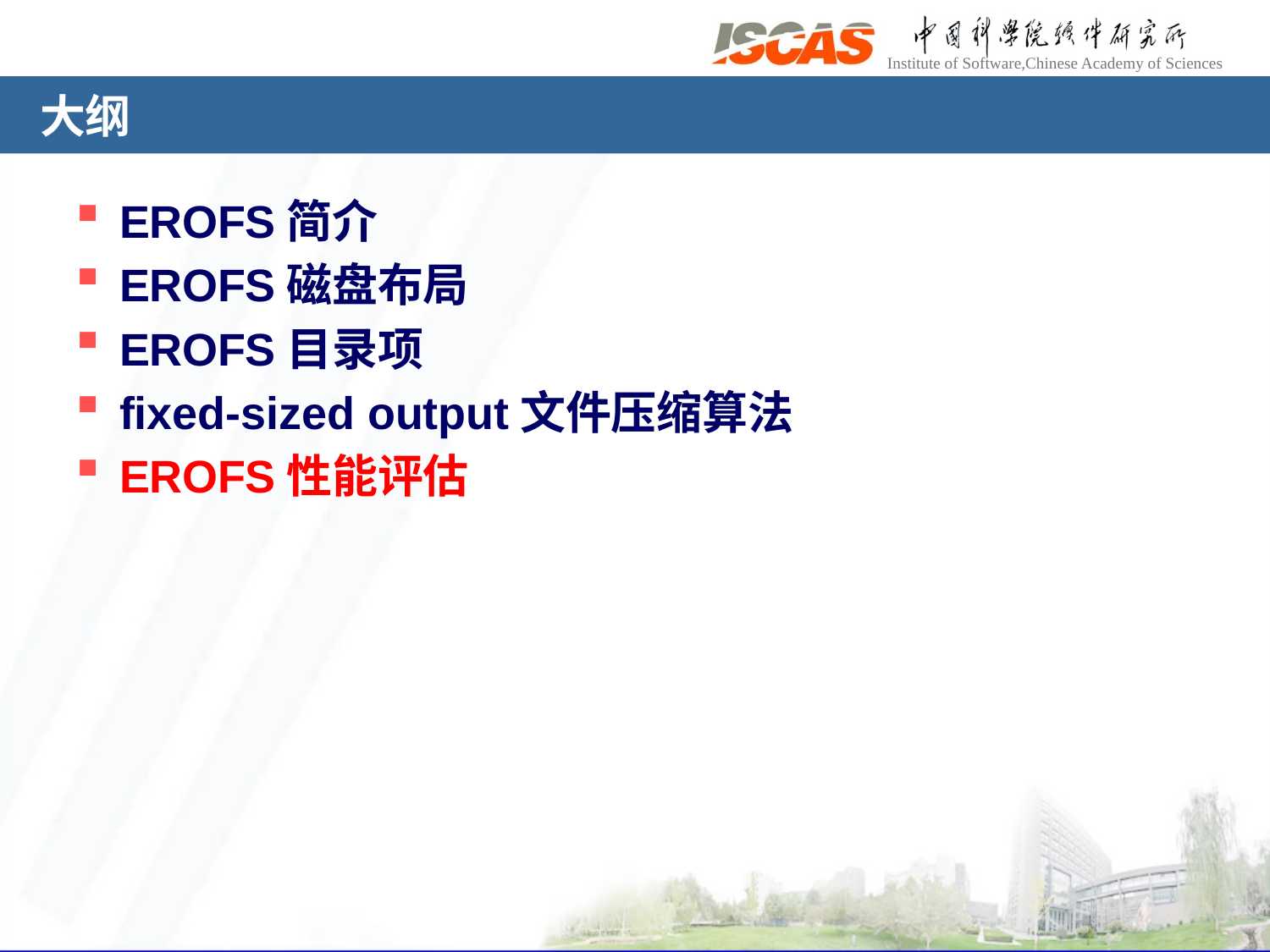

# 大纲
EROFS简介
EROFS磁盘布局
EROFS目录项
fixed-sized output文件压缩算法
EROFS性能评估